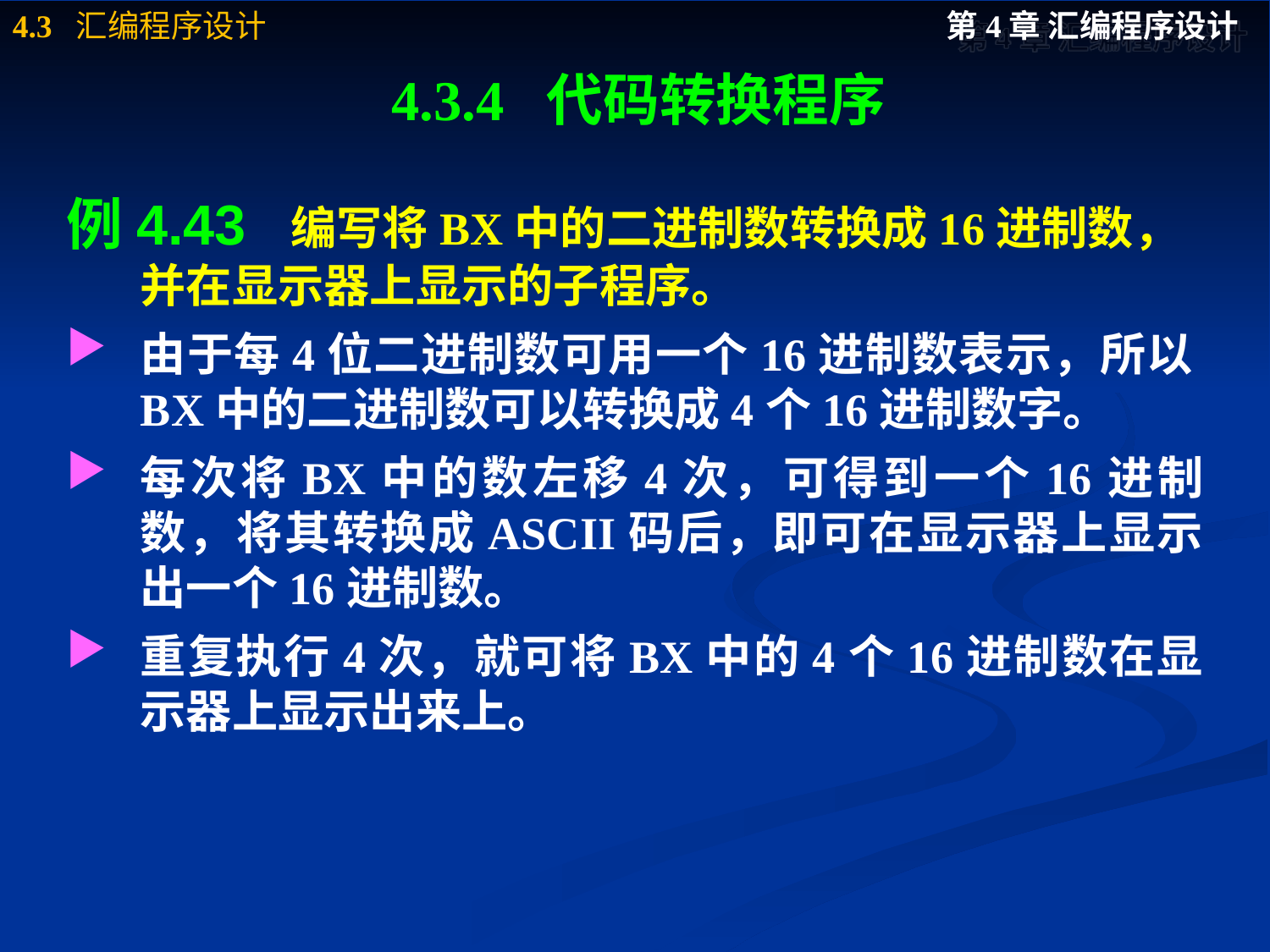

# 4.3.4  代码转换程序
例4.43  编写将BX中的二进制数转换成16进制数，并在显示器上显示的子程序。
由于每4位二进制数可用一个16进制数表示，所以BX中的二进制数可以转换成4个16进制数字。
每次将BX中的数左移4次，可得到一个16进制数，将其转换成ASCII码后，即可在显示器上显示出一个16进制数。
重复执行4次，就可将BX中的4个16进制数在显示器上显示出来上。